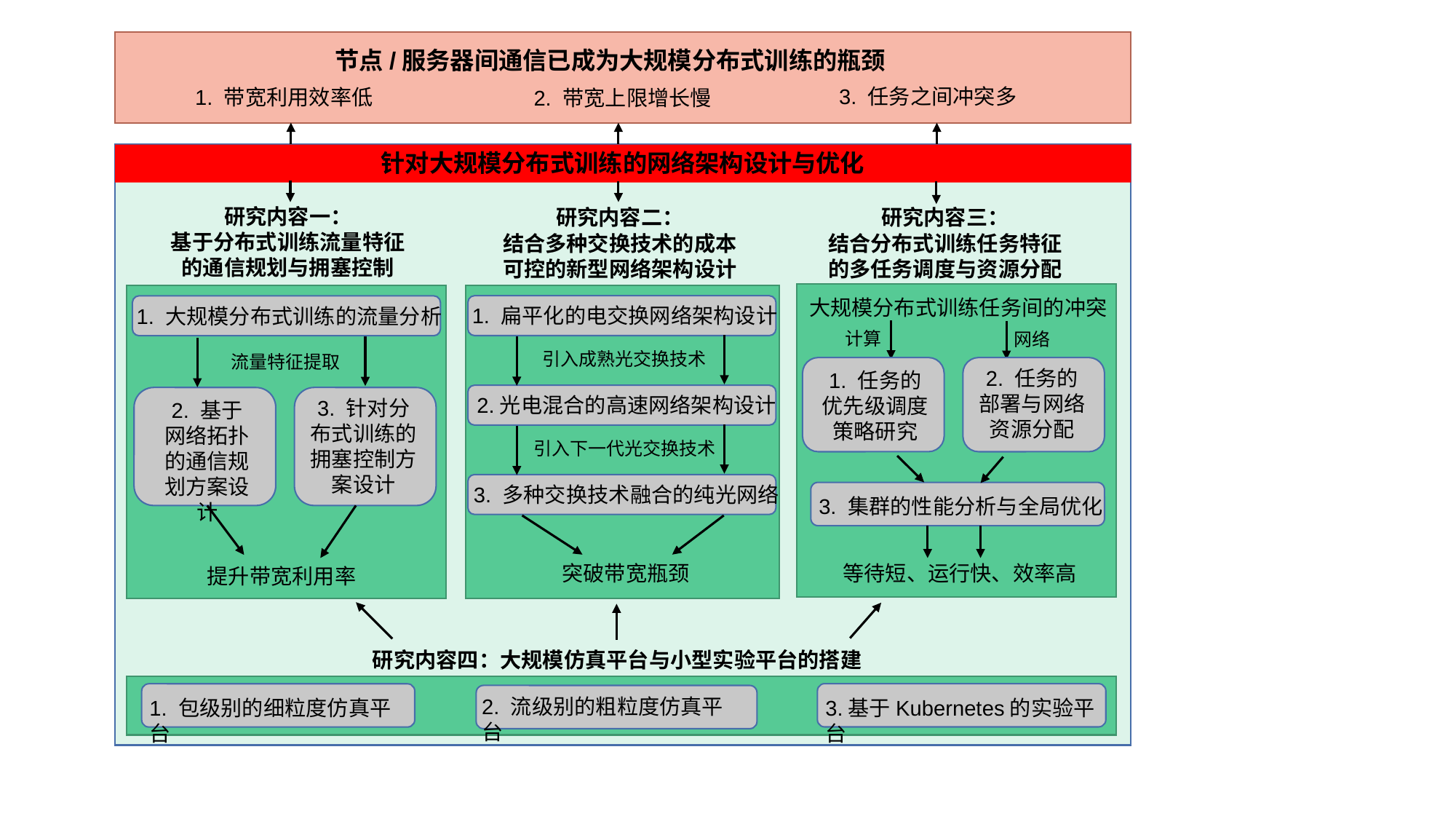

节点/服务器间通信已成为大规模分布式训练的瓶颈
3. 任务之间冲突多
1. 带宽利用效率低
2. 带宽上限增长慢

针对大规模分布式训练的网络架构设计与优化
研究内容一：
基于分布式训练流量特征的通信规划与拥塞控制
研究内容二：
结合多种交换技术的成本可控的新型网络架构设计
研究内容三：
结合分布式训练任务特征的多任务调度与资源分配

大规模分布式训练任务间的冲突

1. 扁平化的电交换网络架构设计
1. 大规模分布式训练的流量分析
计算
网络
引入成熟光交换技术
流量特征提取

2. 任务的部署与网络资源分配
1. 任务的优先级调度策略研究

2.光电混合的高速网络架构设计

3. 针对分布式训练的拥塞控制方案设计
2. 基于网络拓扑的通信规划方案设计
引入下一代光交换技术

3. 多种交换技术融合的纯光网络

3. 集群的性能分析与全局优化
突破带宽瓶颈
等待短、运行快、效率高
提升带宽利用率
研究内容四：大规模仿真平台与小型实验平台的搭建

2. 流级别的粗粒度仿真平台
3.基于Kubernetes的实验平台
1. 包级别的细粒度仿真平台

内容三:在光交换集群中运行多个分布式训练任务
光交换集群
的全局优化
优化
研究影响任务调
度效果的关键因素
根据关键因素设计任务调度策略
搭建仿真平台进
行大规模性能仿真

内容二:集群架构设计
设计能够支持
数千个GPU互
连的网络架构
核心
研究内容
目标
结合光交换特性设计网络架构
根据光交换网络
设计网络控制方案
研究分布式训练
任务的通信特征

内容一:在光交换网络中运行单个分布式训练任务
支持多种类型的分布式训练任务在光交换网络中运行
基础
分布式训练任务与光交换机的软硬件协调
结合光交换特点设计调度方案
搭建光交换实验平台
运行分布式训练任务